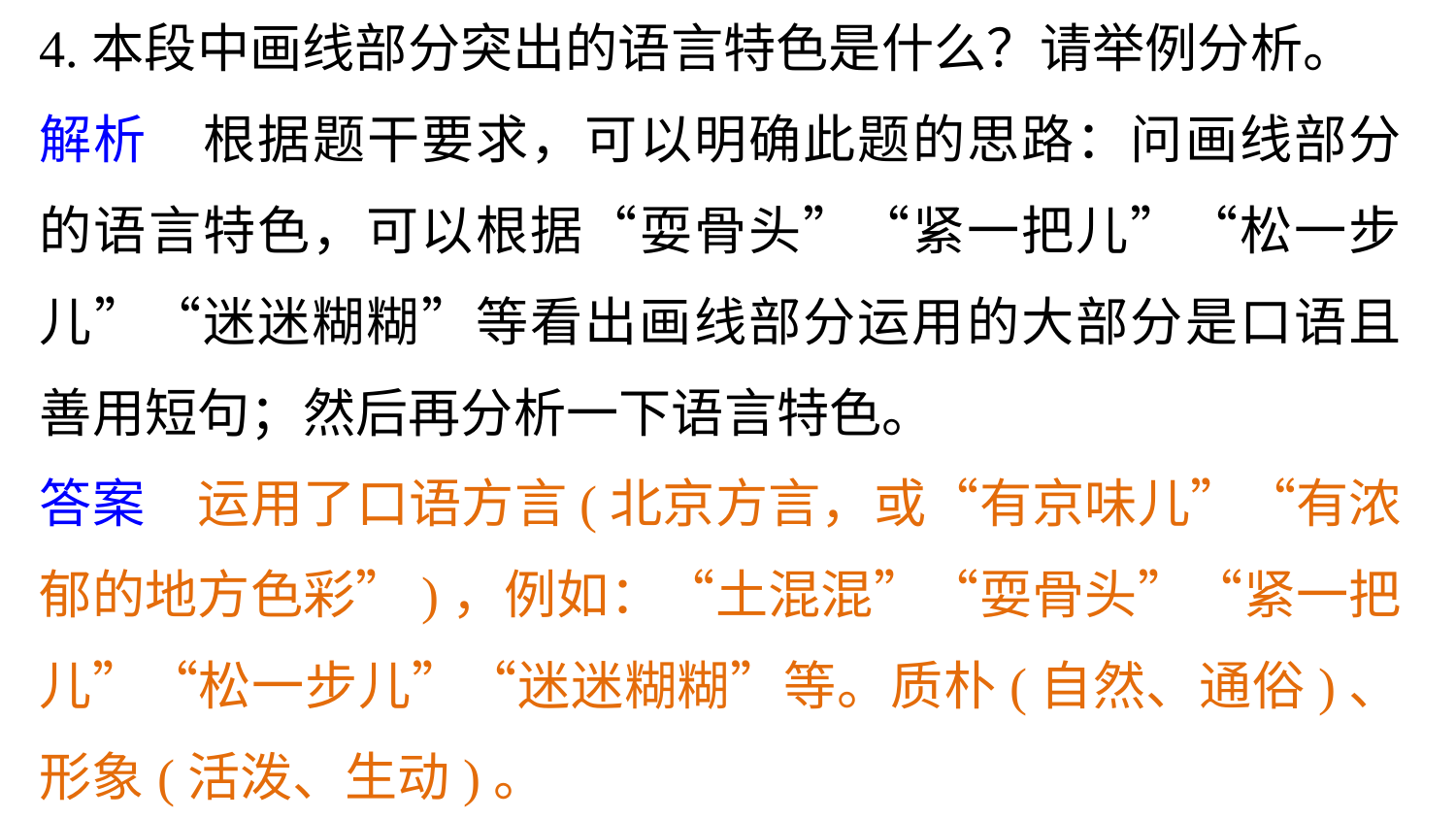

4.本段中画线部分突出的语言特色是什么？请举例分析。
解析　根据题干要求，可以明确此题的思路：问画线部分的语言特色，可以根据“耍骨头”“紧一把儿”“松一步儿”“迷迷糊糊”等看出画线部分运用的大部分是口语且善用短句；然后再分析一下语言特色。
答案　运用了口语方言(北京方言，或“有京味儿”“有浓郁的地方色彩”)，例如：“土混混”“耍骨头”“紧一把儿”“松一步儿”“迷迷糊糊”等。质朴(自然、通俗)、形象(活泼、生动)。